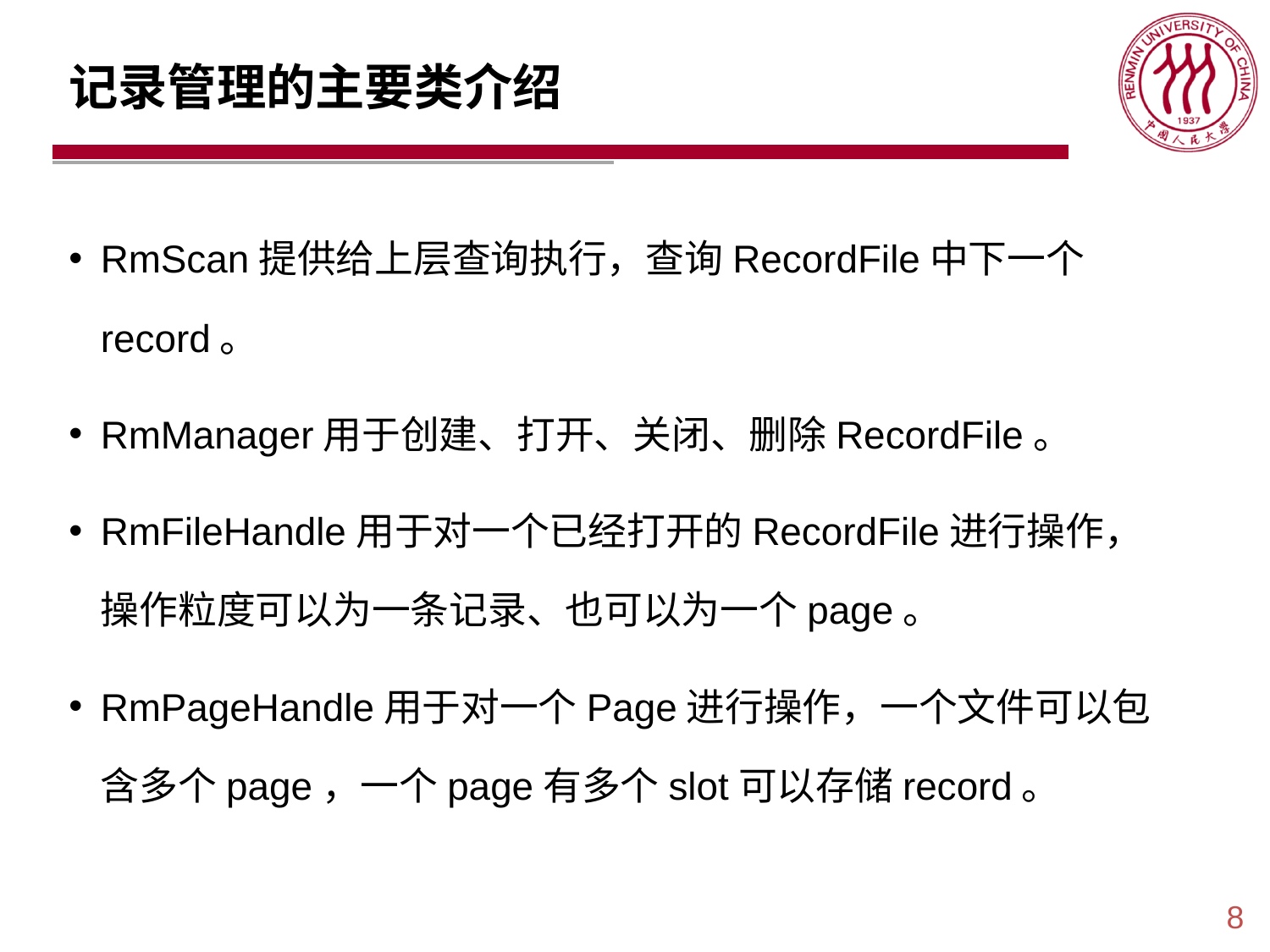

# 记录管理的主要类介绍
RmScan提供给上层查询执行，查询RecordFile中下一个record。
RmManager用于创建、打开、关闭、删除RecordFile。
RmFileHandle用于对一个已经打开的RecordFile进行操作，操作粒度可以为一条记录、也可以为一个page。
RmPageHandle用于对一个Page进行操作，一个文件可以包含多个page，一个page有多个slot可以存储record。